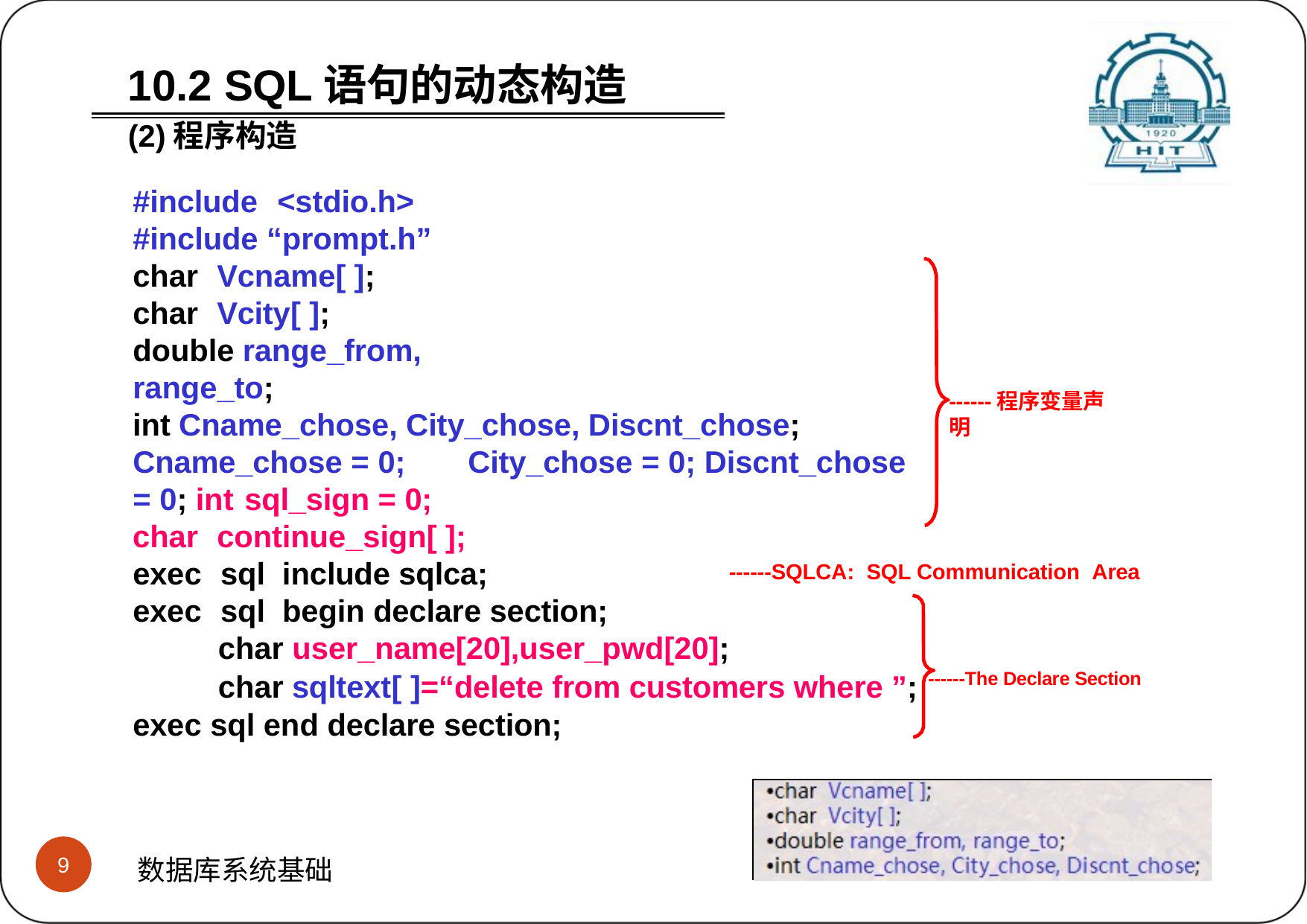

# 10.2 SQL语句的动态构造 (2)程序构造
#include	<stdio.h>
#include “prompt.h” char	Vcname[ ]; char	Vcity[ ];
double range_from, range_to;
int Cname_chose, City_chose, Discnt_chose; Cname_chose = 0;	City_chose = 0; Discnt_chose = 0; int	sql_sign = 0;
char	continue_sign[ ];

------程序变量声明
exec	sql	include sqlca;
exec	sql	begin declare section;
char user_name[20],user_pwd[20];
char sqltext[ ]=“delete from customers where ”; ------The Declare Section
exec sql end declare section;
------SQLCA:  SQL Communication  Area